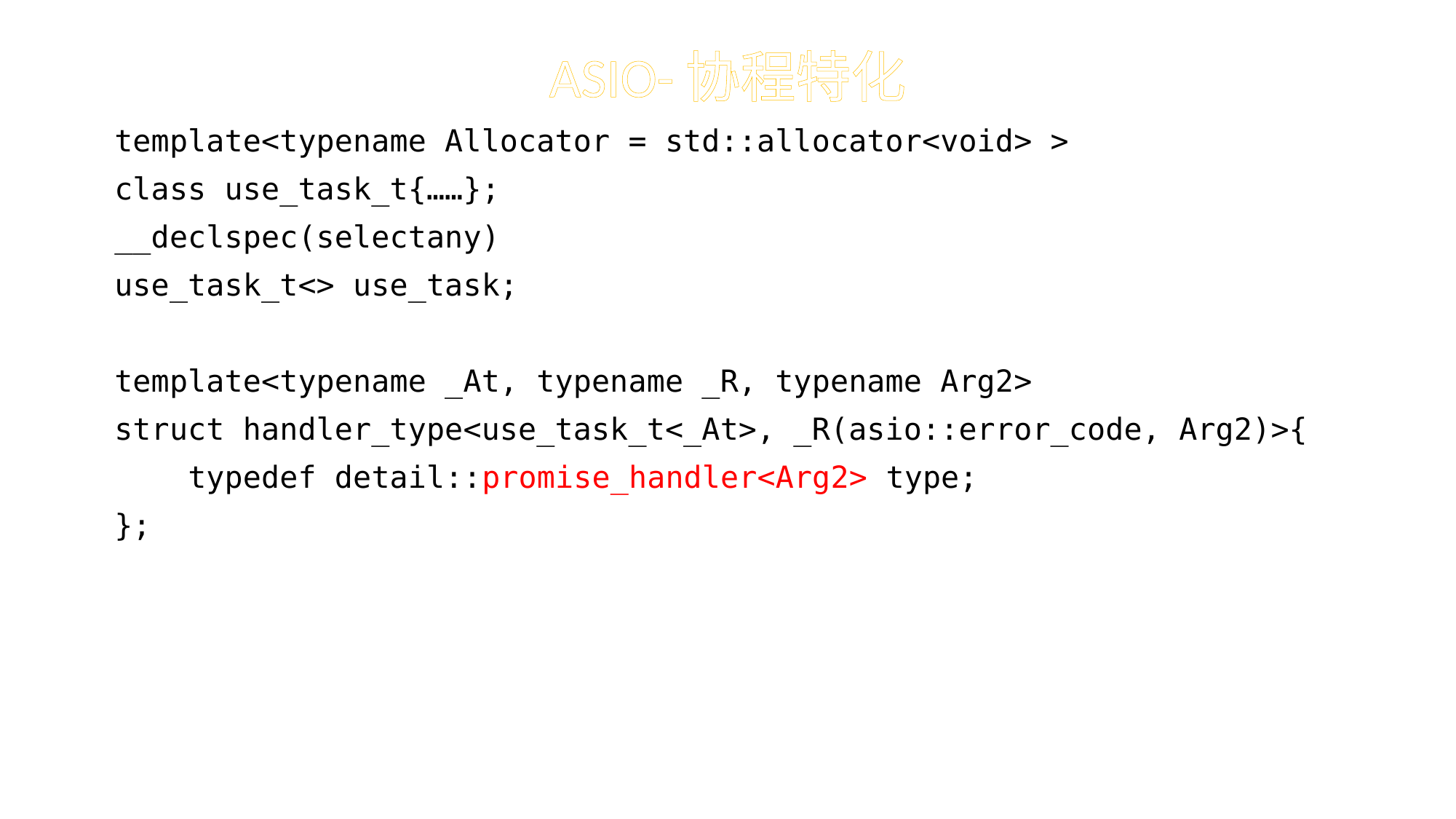

# ASIO-协程特化
template<typename Allocator = std::allocator<void> >
class use_task_t{……};
__declspec(selectany)
use_task_t<> use_task;

template<typename _At, typename _R, typename Arg2>
struct handler_type<use_task_t<_At>, _R(asio::error_code, Arg2)>{
    typedef detail::promise_handler<Arg2> type;
};